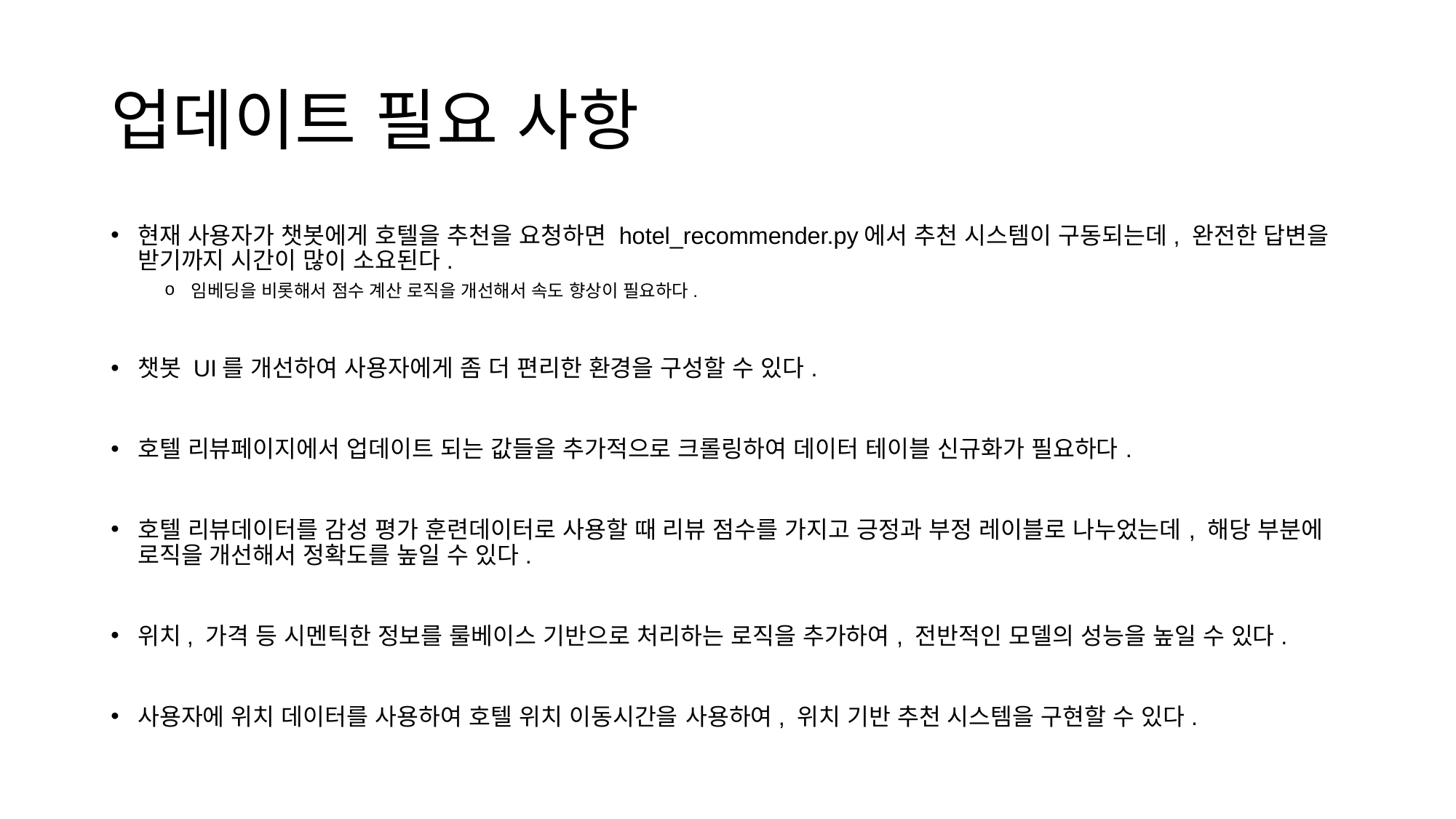

# 업데이트 필요 사항
현재 사용자가 챗봇에게 호텔을 추천을 요청하면 hotel_recommender.py에서 추천 시스템이 구동되는데, 완전한 답변을 받기까지 시간이 많이 소요된다.
임베딩을 비롯해서 점수 계산 로직을 개선해서 속도 향상이 필요하다.

챗봇 UI를 개선하여 사용자에게 좀 더 편리한 환경을 구성할 수 있다.

호텔 리뷰페이지에서 업데이트 되는 값들을 추가적으로 크롤링하여 데이터 테이블 신규화가 필요하다.

호텔 리뷰데이터를 감성 평가 훈련데이터로 사용할 때 리뷰 점수를 가지고 긍정과 부정 레이블로 나누었는데, 해당 부분에 로직을 개선해서 정확도를 높일 수 있다.

위치, 가격 등 시멘틱한 정보를 룰베이스 기반으로 처리하는 로직을 추가하여, 전반적인 모델의 성능을 높일 수 있다.

사용자에 위치 데이터를 사용하여 호텔 위치 이동시간을 사용하여, 위치 기반 추천 시스템을 구현할 수 있다.